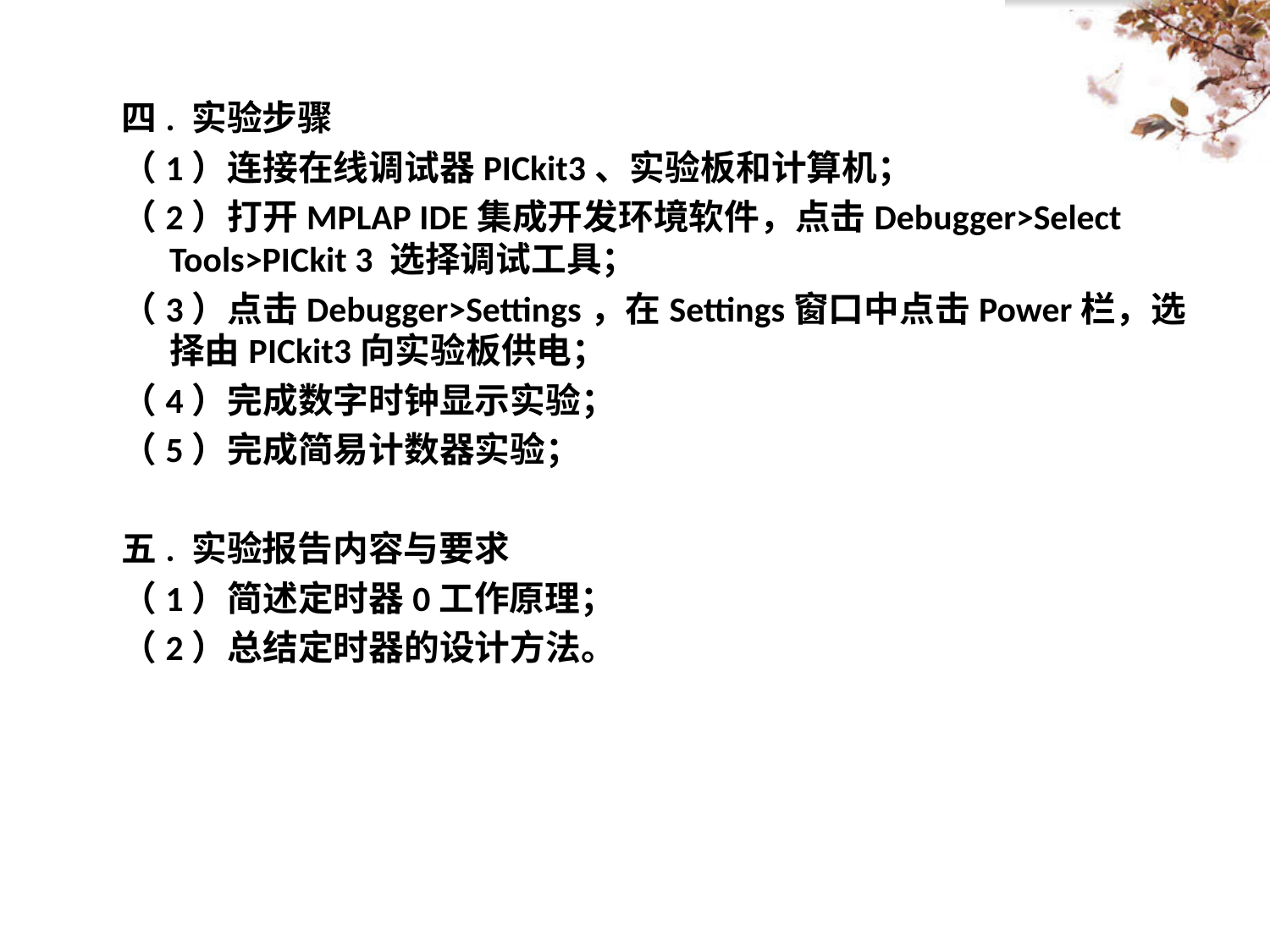

四. 实验步骤
（1）连接在线调试器PICkit3、实验板和计算机；
（2）打开MPLAP IDE集成开发环境软件，点击Debugger>Select Tools>PICkit 3 选择调试工具；
（3）点击Debugger>Settings，在Settings窗口中点击Power栏，选择由PICkit3向实验板供电；
（4）完成数字时钟显示实验；
（5）完成简易计数器实验；

五. 实验报告内容与要求
（1）简述定时器0工作原理；
（2）总结定时器的设计方法。